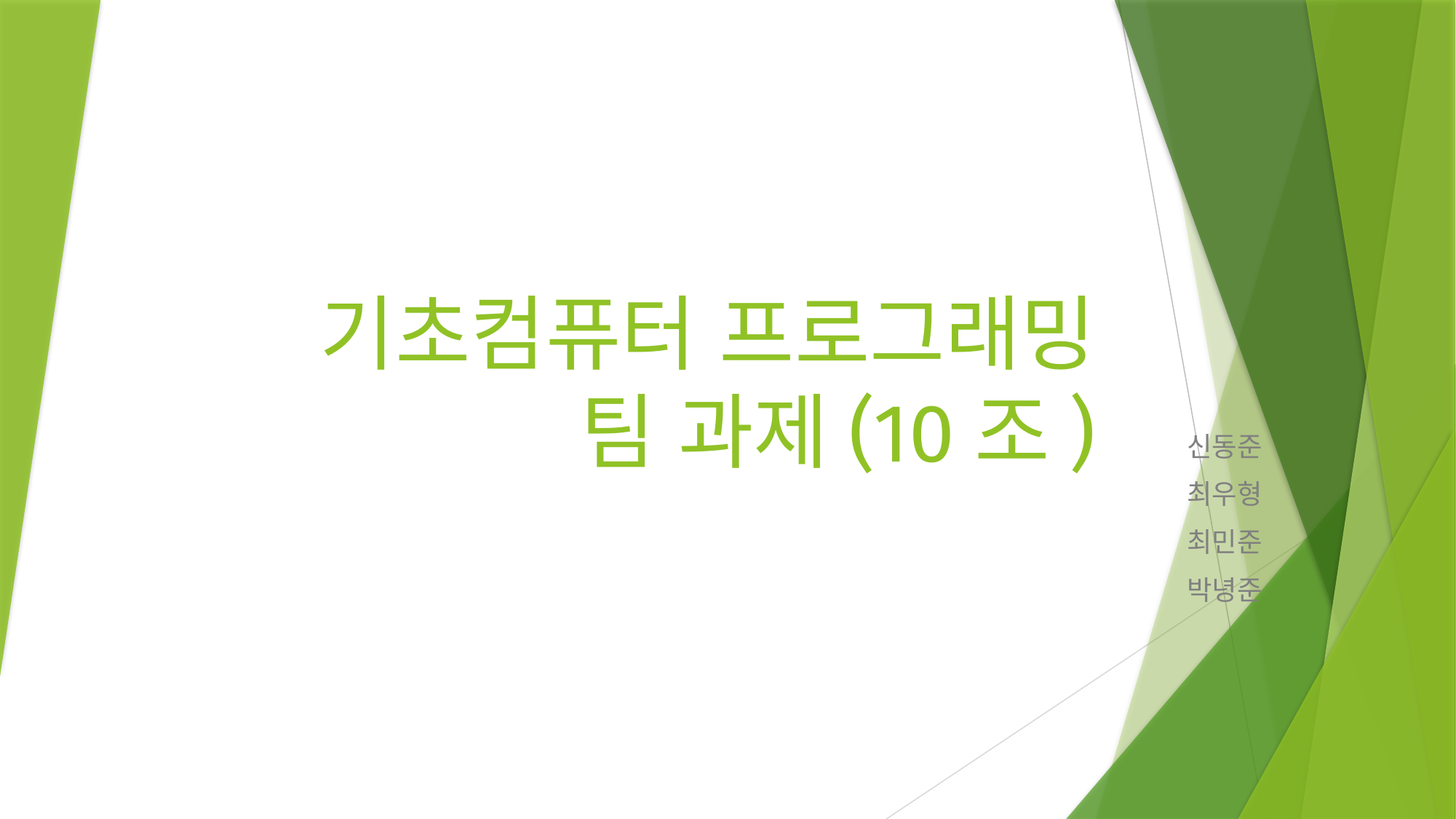

# 기초컴퓨터 프로그래밍 팀 과제(10조)
신동준
최우형
최민준
박녕준